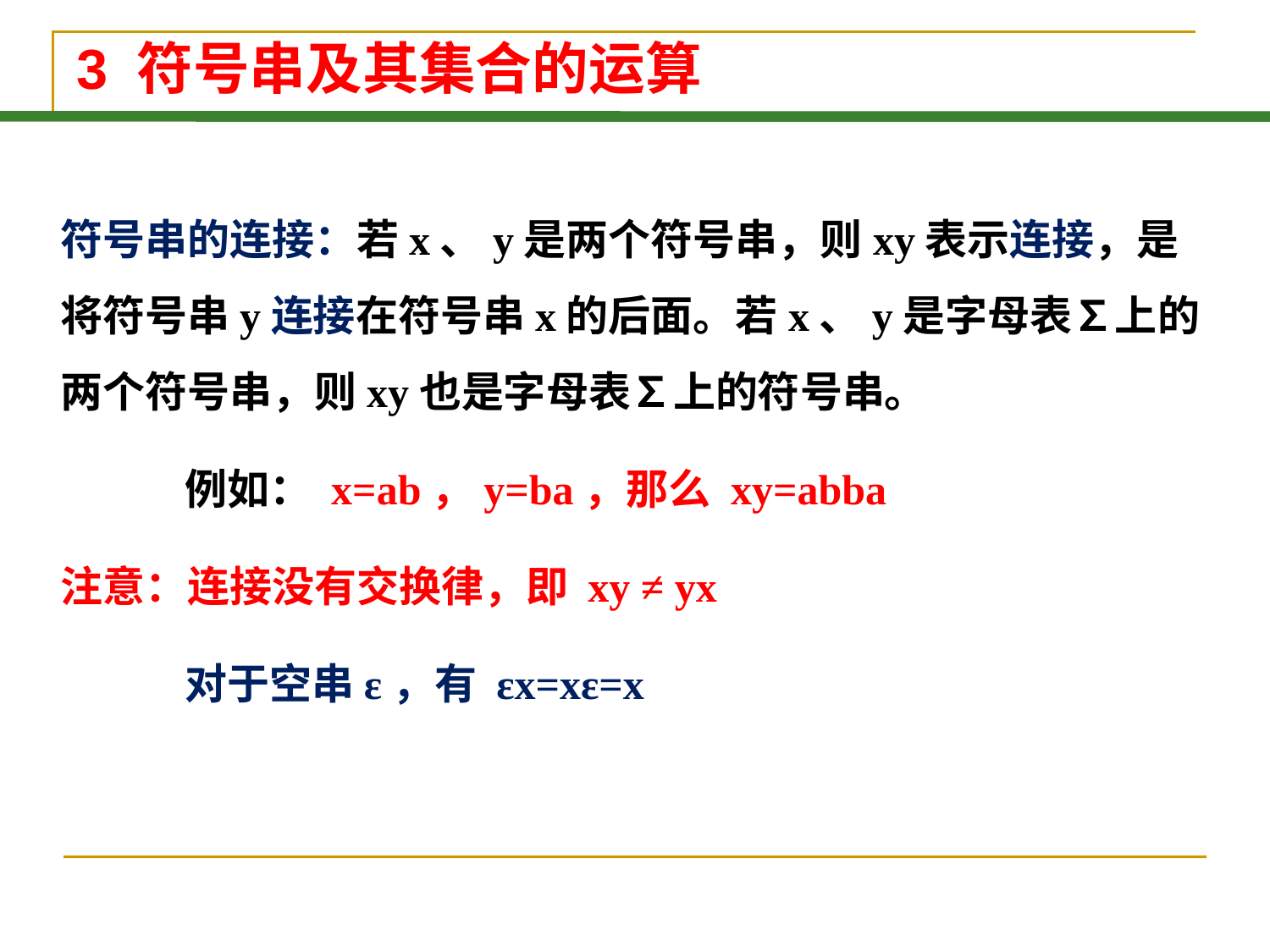

# 3 符号串及其集合的运算

符号串的连接：若x、y是两个符号串，则xy表示连接，是将符号串y连接在符号串x的后面。若x、y是字母表∑上的两个符号串，则xy也是字母表∑上的符号串。
            例如： x=ab，y=ba，那么 xy=abba
注意：连接没有交换律，即 xy ≠ yx
            对于空串ε，有 εx=xε=x

23